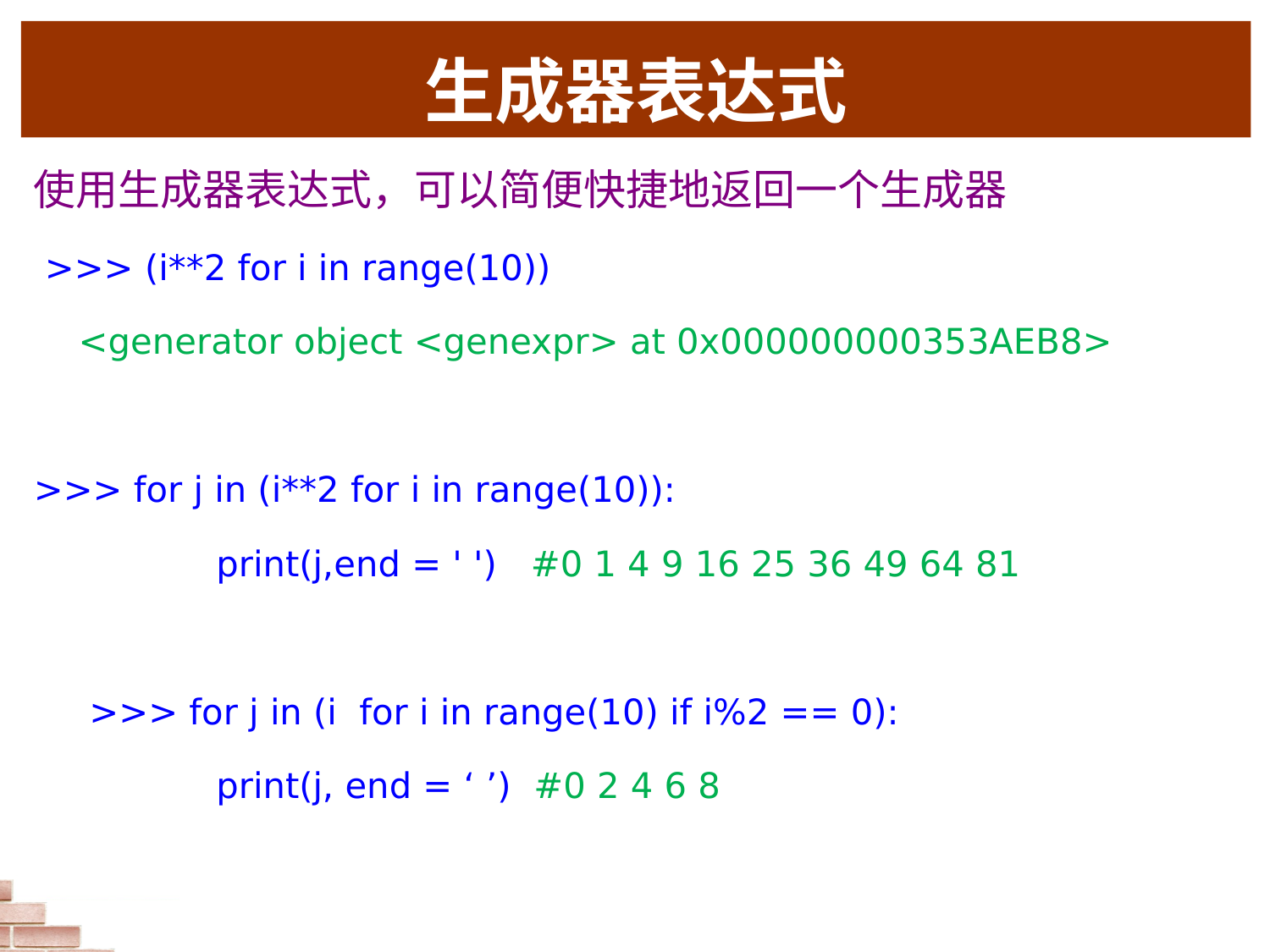

# 生成器表达式
使用生成器表达式，可以简便快捷地返回一个生成器
 >>> (i**2 for i in range(10))
    <generator object <genexpr> at 0x000000000353AEB8>

>>> for j in (i**2 for i in range(10)):
	print(j,end = ' ')   #0 1 4 9 16 25 36 49 64 81

>>> for j in (i  for i in range(10) if i%2 == 0):
	print(j, end = ‘ ’)  #0 2 4 6 8